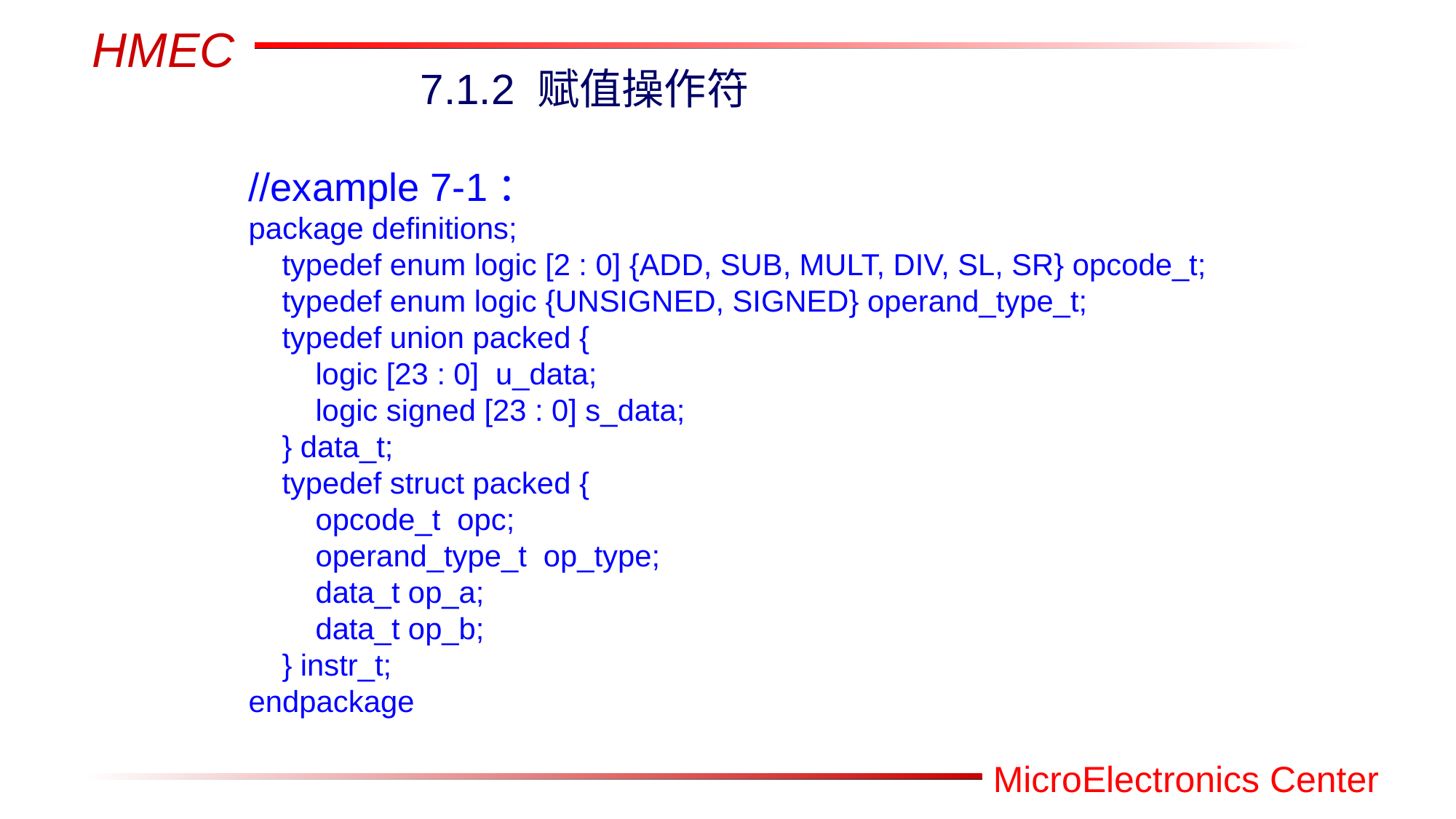

7.1.2 赋值操作符
//example 7-1：
package definitions;
    typedef enum logic [2 : 0] {ADD, SUB, MULT, DIV, SL, SR} opcode_t;
    typedef enum logic {UNSIGNED, SIGNED} operand_type_t;
    typedef union packed {
        logic [23 : 0]  u_data;
        logic signed [23 : 0] s_data;
    } data_t;
    typedef struct packed {
        opcode_t  opc;
        operand_type_t  op_type;
        data_t op_a;
        data_t op_b;
    } instr_t;
endpackage